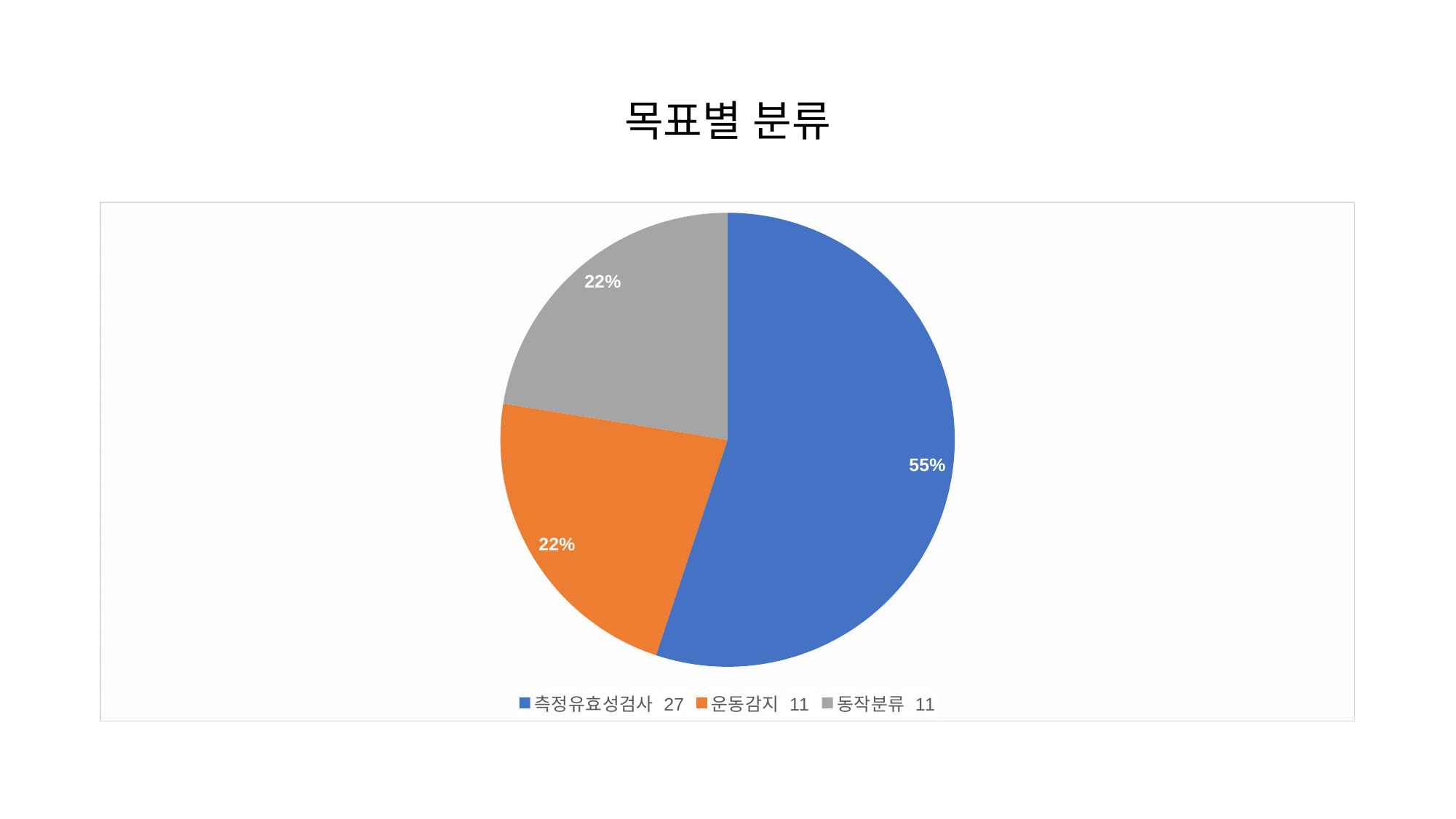

# 목표별 분류

### Chart

| Category | 세로 막대형1 |
|---|---|
| 측정유효성검사 27 | 27.0 |
| 운동감지 11 | 11.0 |
| 동작분류 11 | 11.0 |